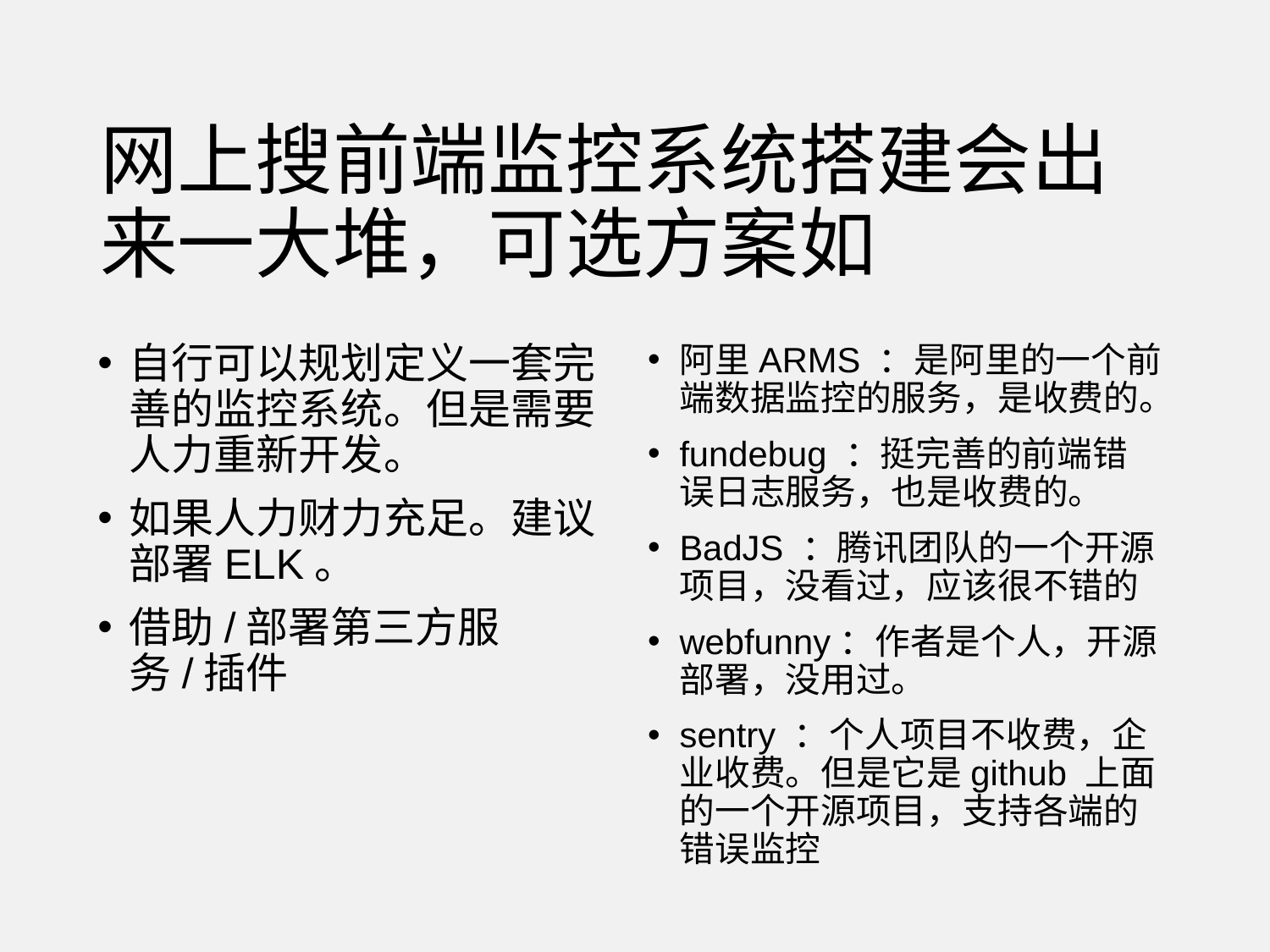

# 网上搜前端监控系统搭建会出来一大堆，可选方案如

阿里ARMS ：是阿里的一个前端数据监控的服务，是收费的。
fundebug ：挺完善的前端错误日志服务，也是收费的。
BadJS ：腾讯团队的一个开源项目，没看过，应该很不错的
webfunny：作者是个人，开源部署，没用过。
sentry ：个人项目不收费，企业收费。但是它是github 上面的一个开源项目，支持各端的错误监控

自行可以规划定义一套完善的监控系统。但是需要人力重新开发。
如果人力财力充足。建议部署ELK。
借助/部署第三方服务/插件